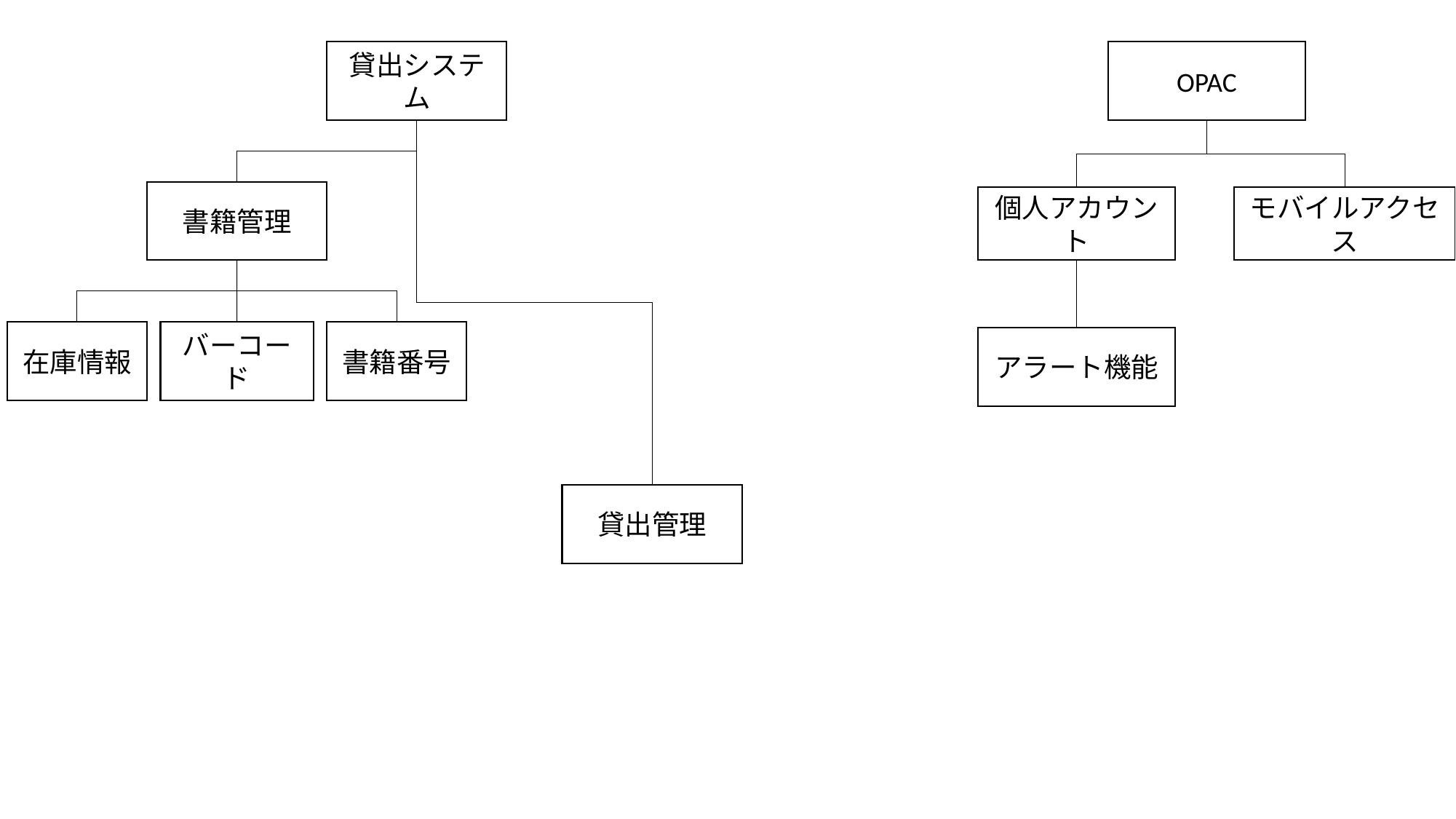

貸出システム
OPAC
書籍管理
モバイルアクセス
個人アカウント
在庫情報
書籍番号
バーコード
アラート機能
貸出管理